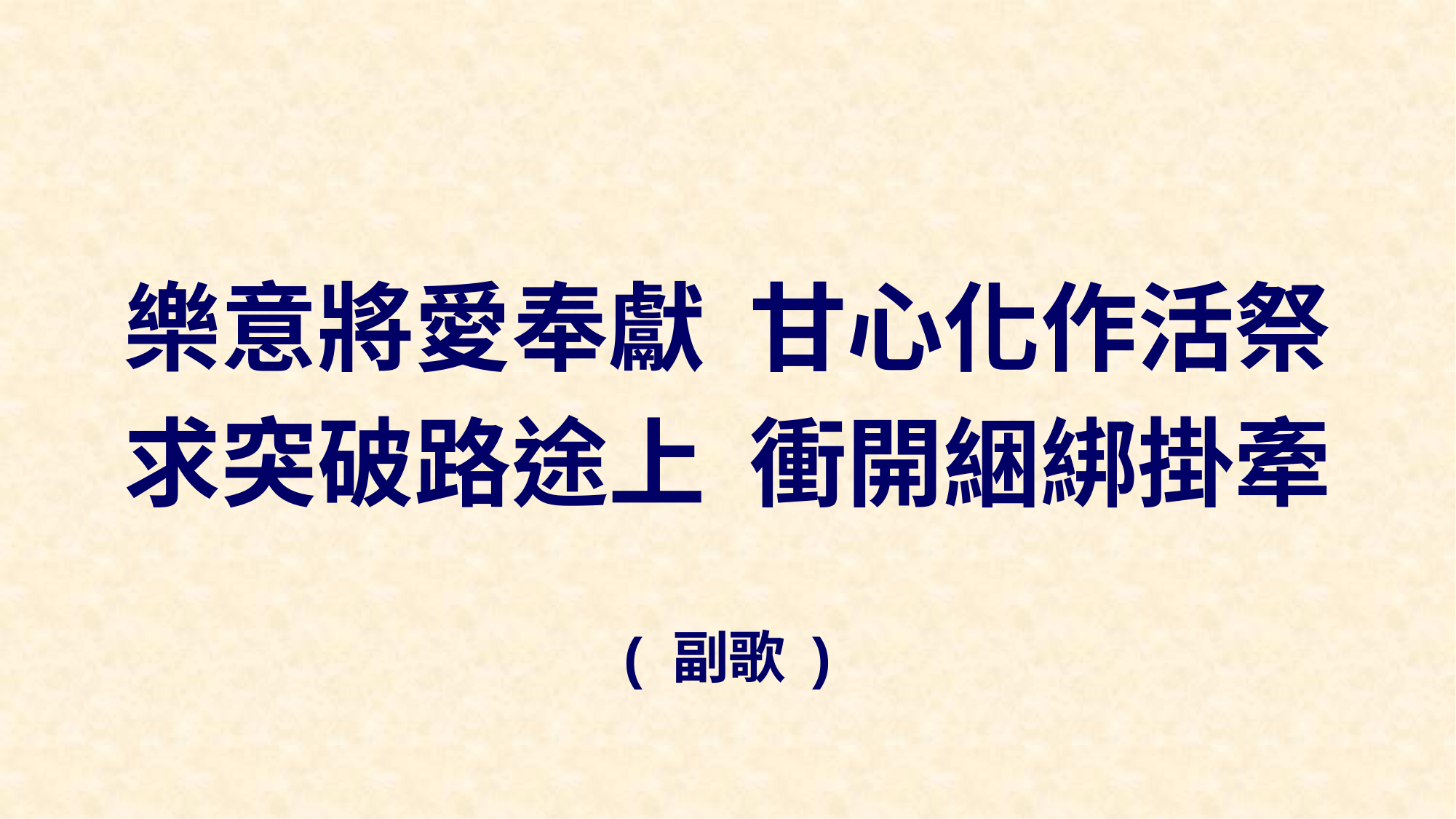

樂意將愛奉獻  甘心化作活祭
求突破路途上  衝開綑綁掛牽
( 副歌 )